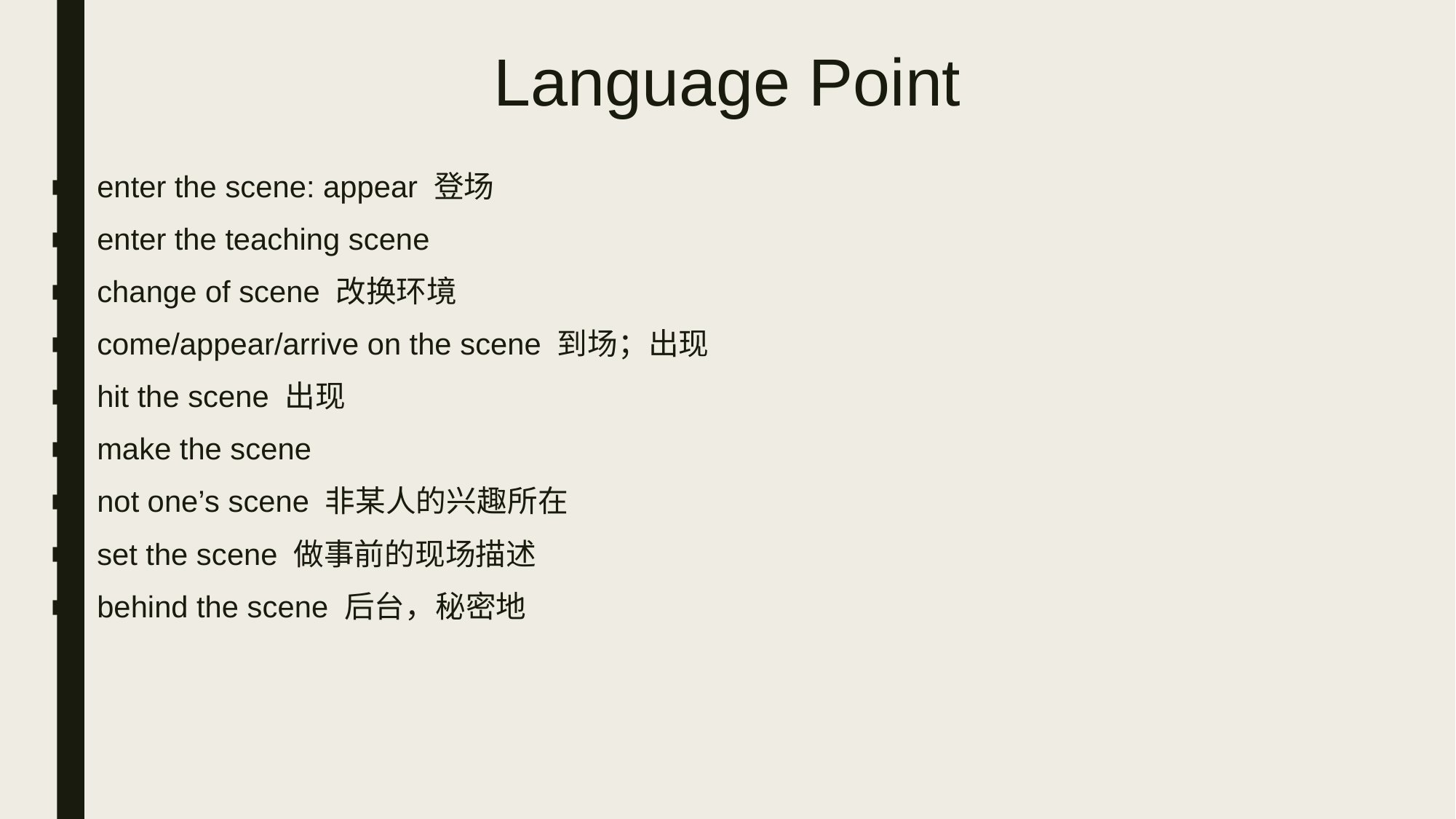

# Language Point
enter the scene: appear 登场
enter the teaching scene
change of scene 改换环境
come/appear/arrive on the scene 到场；出现
hit the scene 出现
make the scene
not one’s scene 非某人的兴趣所在
set the scene 做事前的现场描述
behind the scene 后台，秘密地